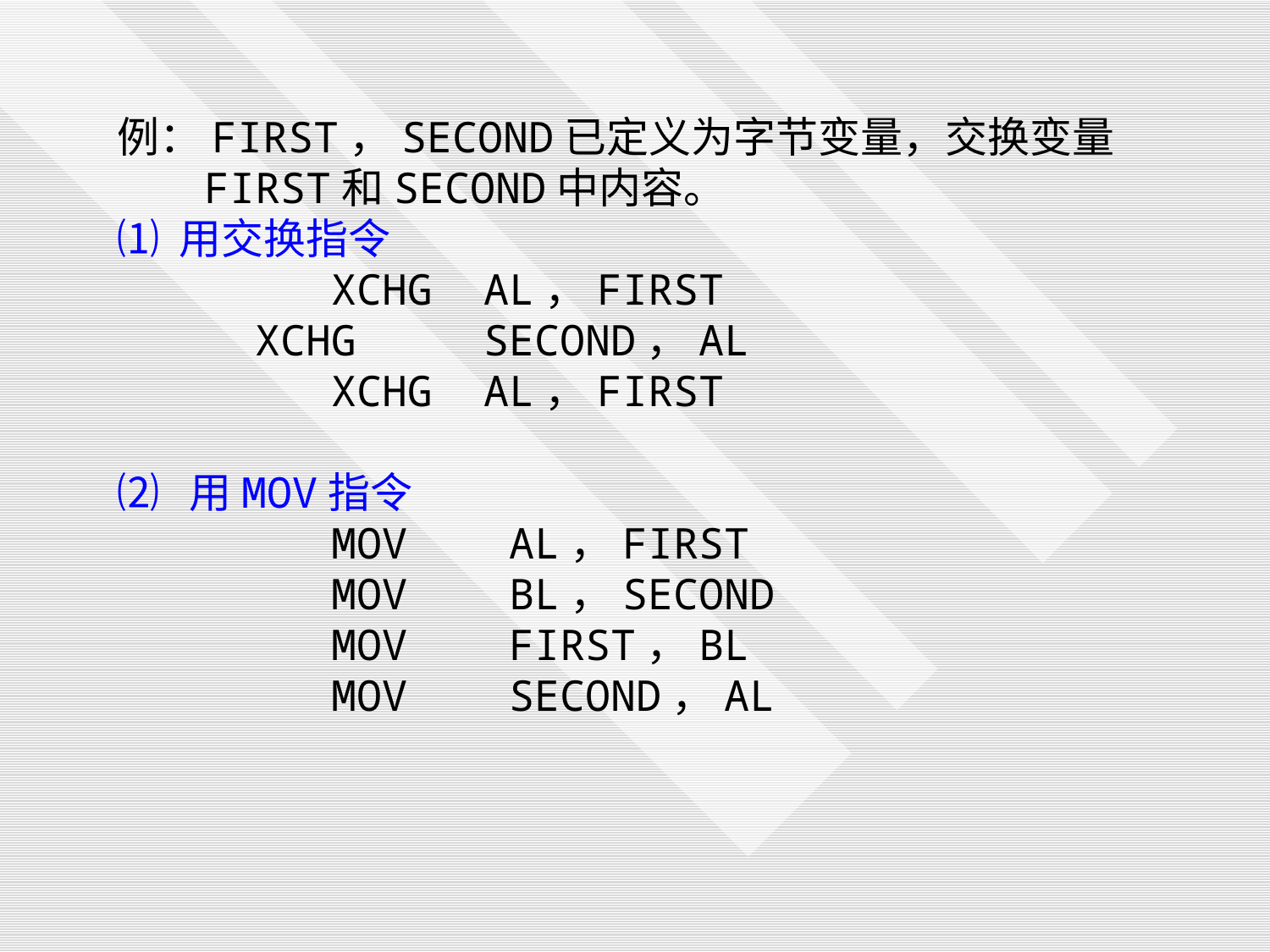

例：FIRST，SECOND已定义为字节变量，交换变量FIRST和SECOND中内容。
⑴ 用交换指令
		XCHG	 AL，FIRST
	  XCHG	 SECOND，AL
		XCHG	 AL，FIRST

⑵  用MOV指令
		MOV	  AL，FIRST
		MOV	  BL，SECOND
		MOV	  FIRST，BL
		MOV	  SECOND，AL